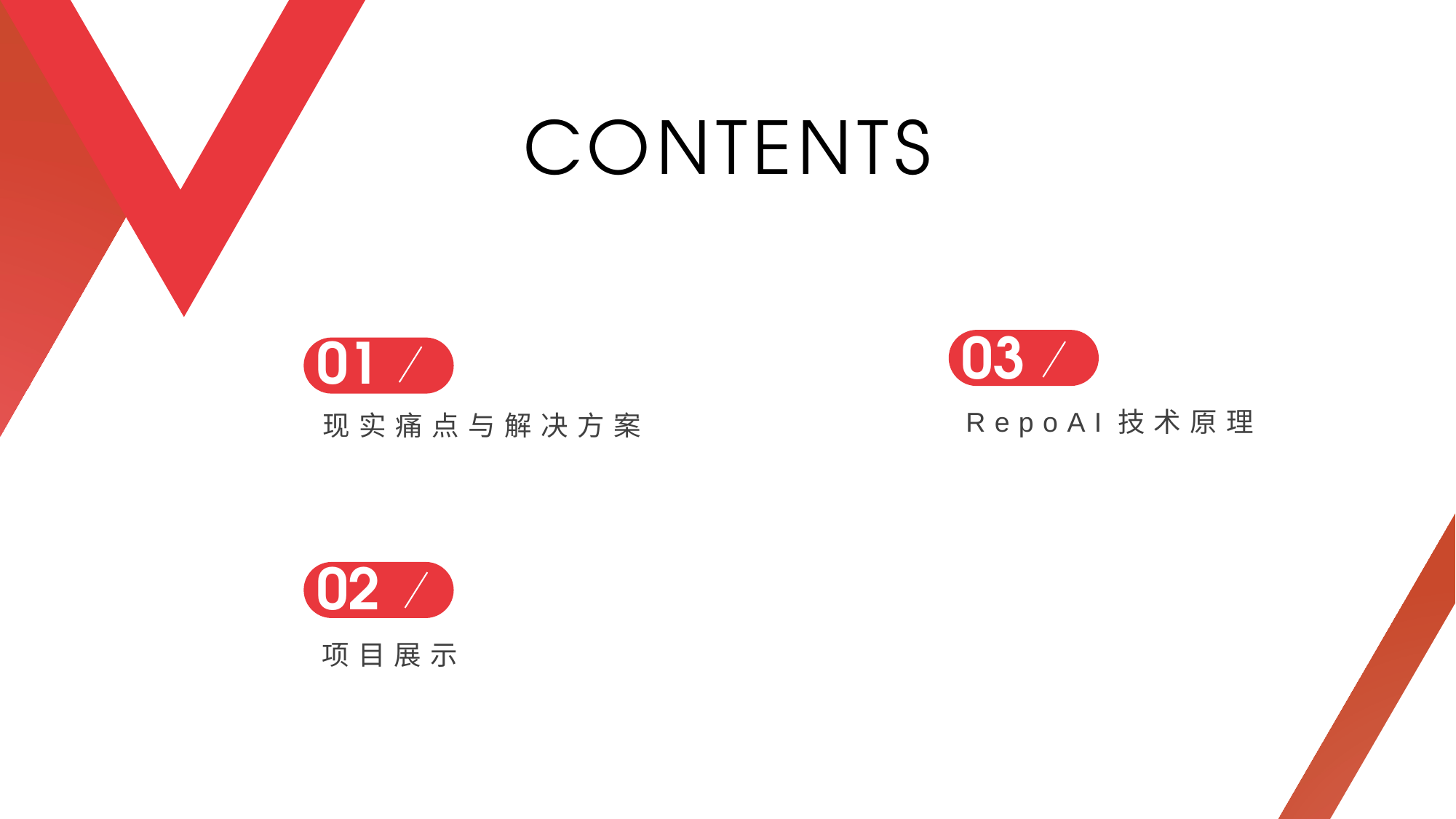

CONTENTS
03

RepoAI技术原理
01

现实痛点与解决方案
02

项目展示